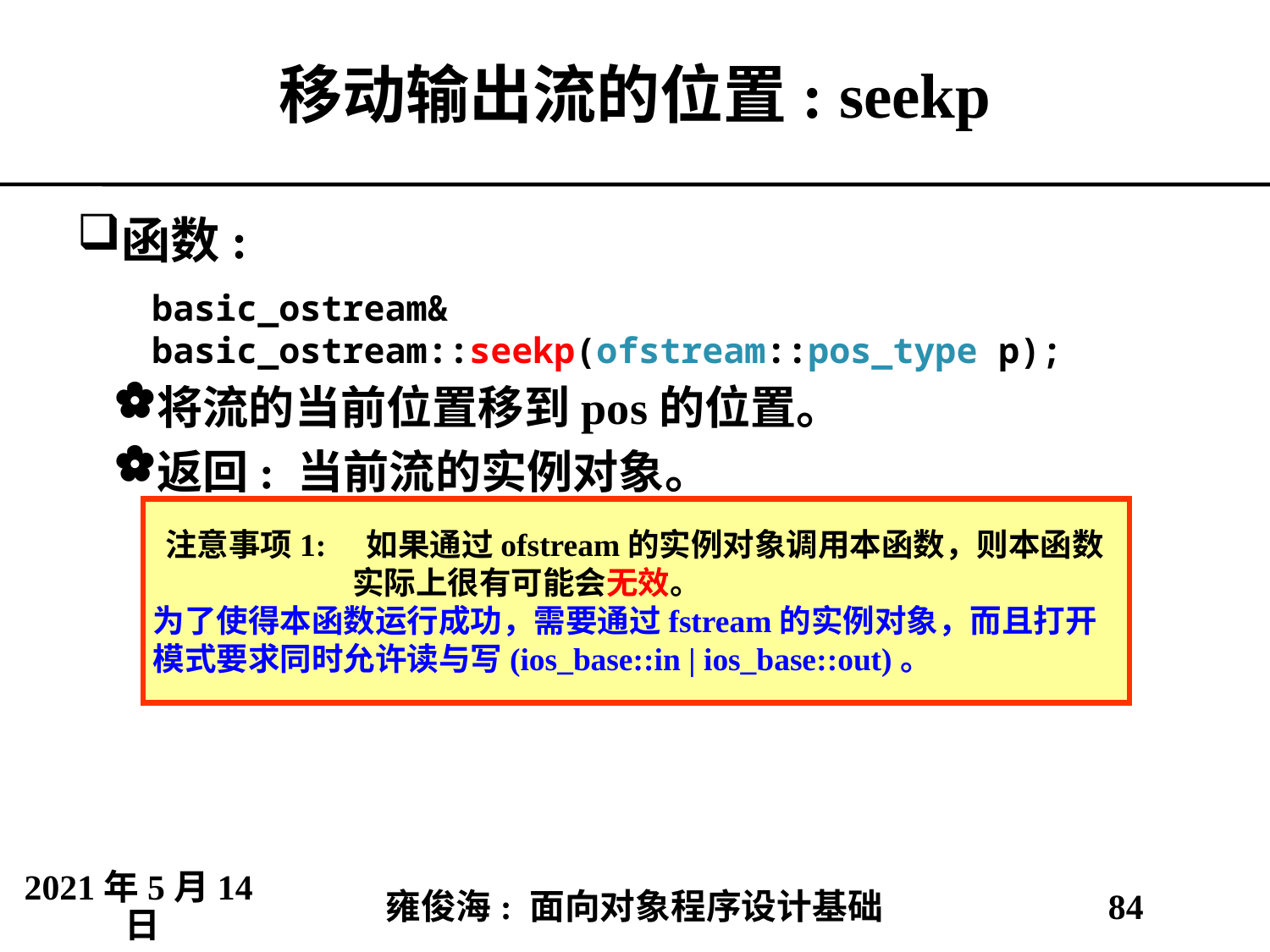

# 移动输出流的位置: seekp

函数:
basic_ostream& basic_ostream::seekp(ofstream::pos_type p);
将流的当前位置移到pos的位置。
返回: 当前流的实例对象。
注意事项1:    如果通过ofstream的实例对象调用本函数，则本函数实际上很有可能会无效。
为了使得本函数运行成功，需要通过fstream的实例对象，而且打开模式要求同时允许读与写(ios_base::in | ios_base::out)。
2021年5月14日
雍俊海: 面向对象程序设计基础
84